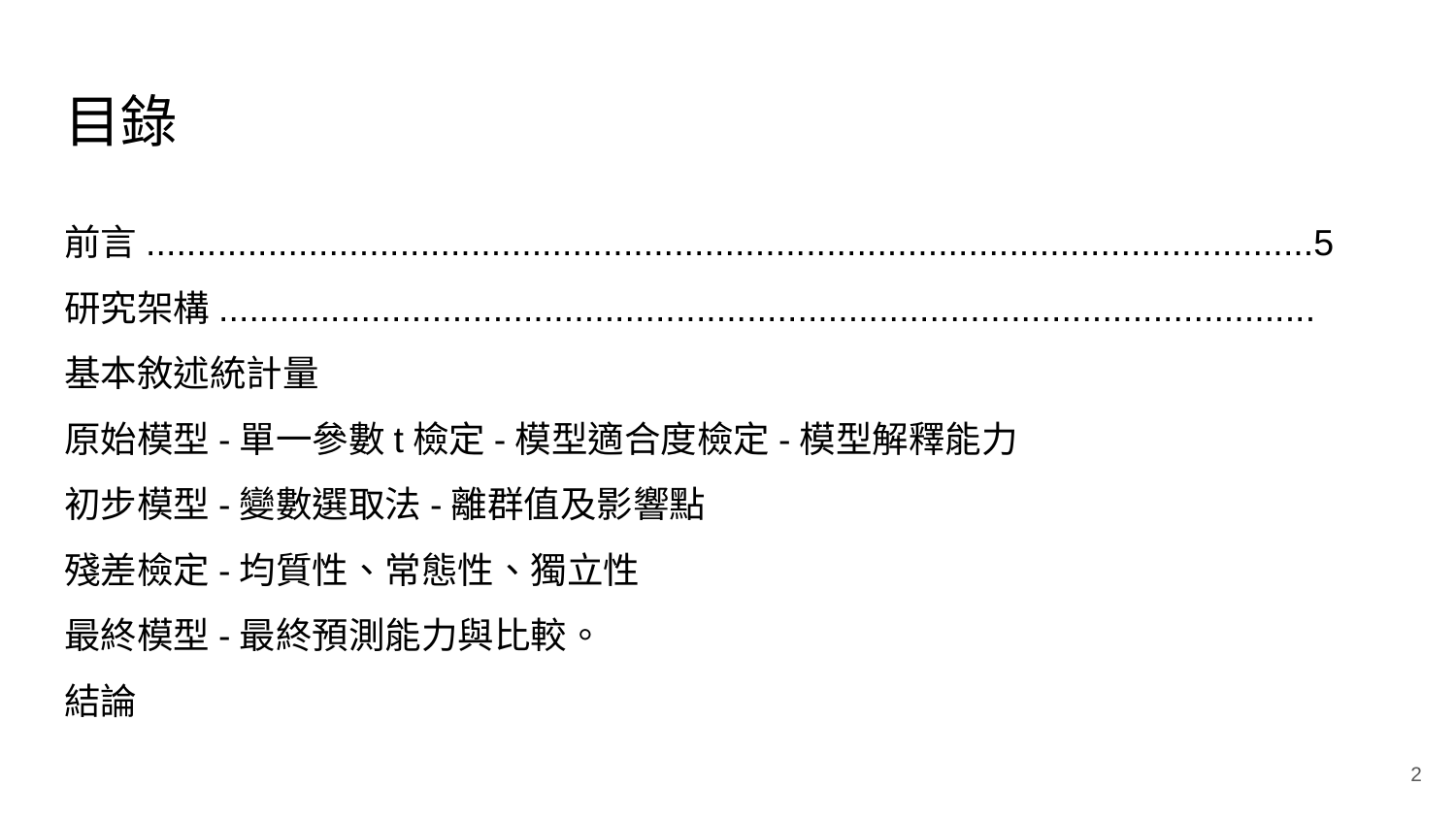

# 目錄
前言...................................................................................................................5
研究架構............................................................................................................
基本敘述統計量
原始模型-單一參數t檢定-模型適合度檢定-模型解釋能力
初步模型-變數選取法-離群值及影響點
殘差檢定-均質性、常態性、獨立性
最終模型-最終預測能力與比較。
結論

2